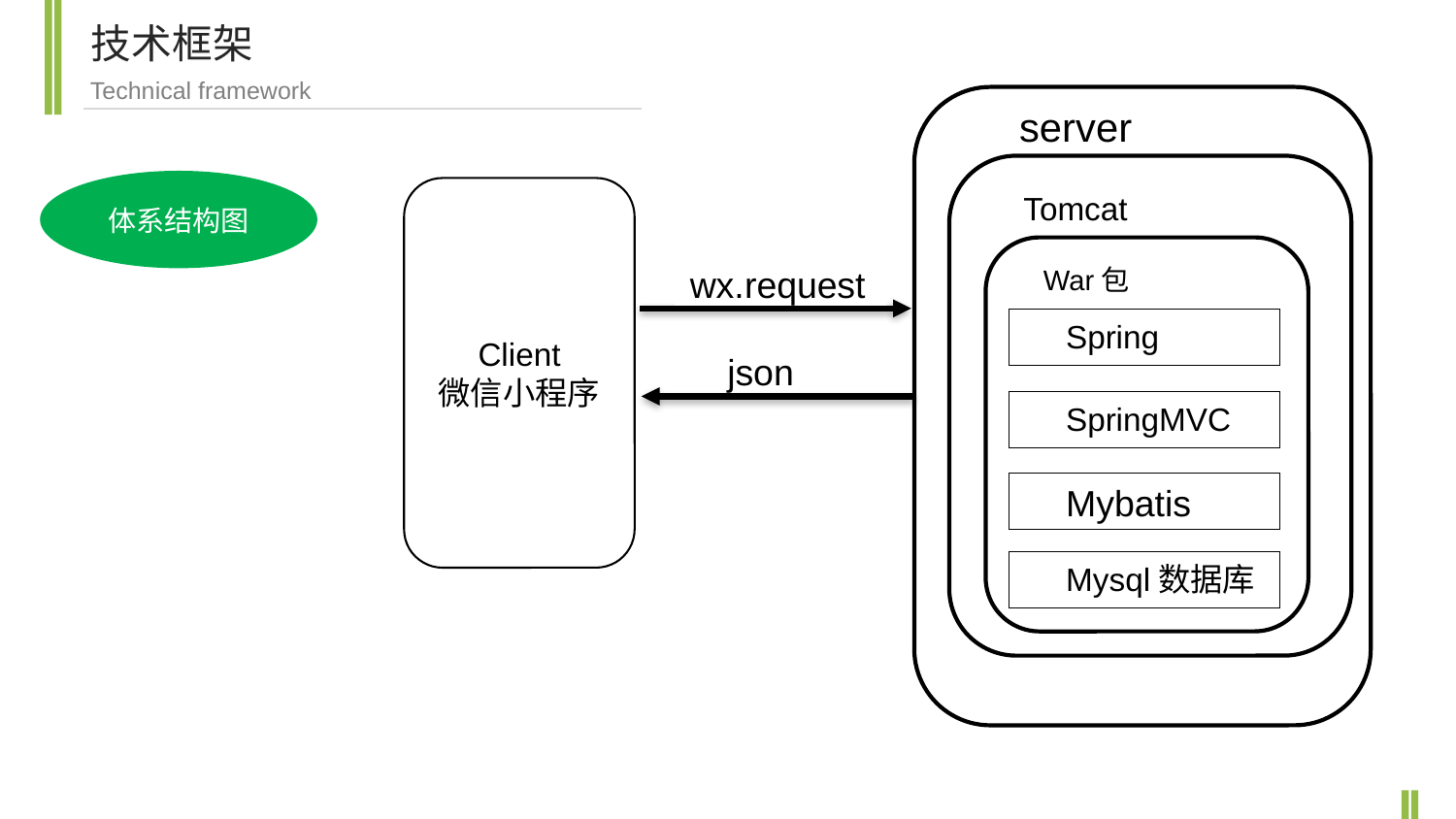

技术框架
Technical framework

server

体系结构图
Client
微信小程序
Tomcat

War包
wx.request
Spring
json
SpringMVC
Mybatis
Mysql数据库